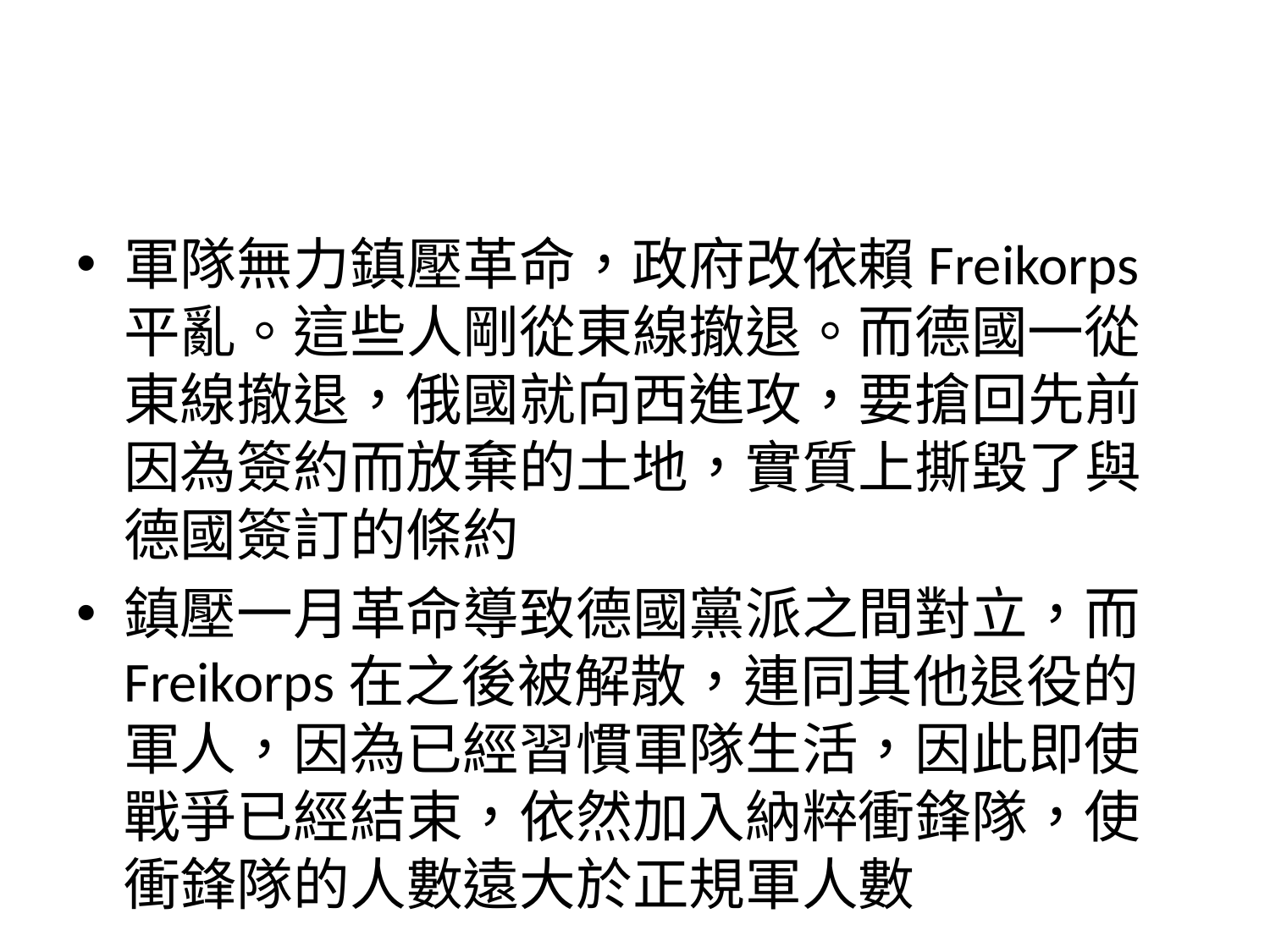

#
軍隊無力鎮壓革命，政府改依賴Freikorps平亂。這些人剛從東線撤退。而德國一從東線撤退，俄國就向西進攻，要搶回先前因為簽約而放棄的土地，實質上撕毀了與德國簽訂的條約
鎮壓一月革命導致德國黨派之間對立，而Freikorps在之後被解散，連同其他退役的軍人，因為已經習慣軍隊生活，因此即使戰爭已經結束，依然加入納粹衝鋒隊，使衝鋒隊的人數遠大於正規軍人數